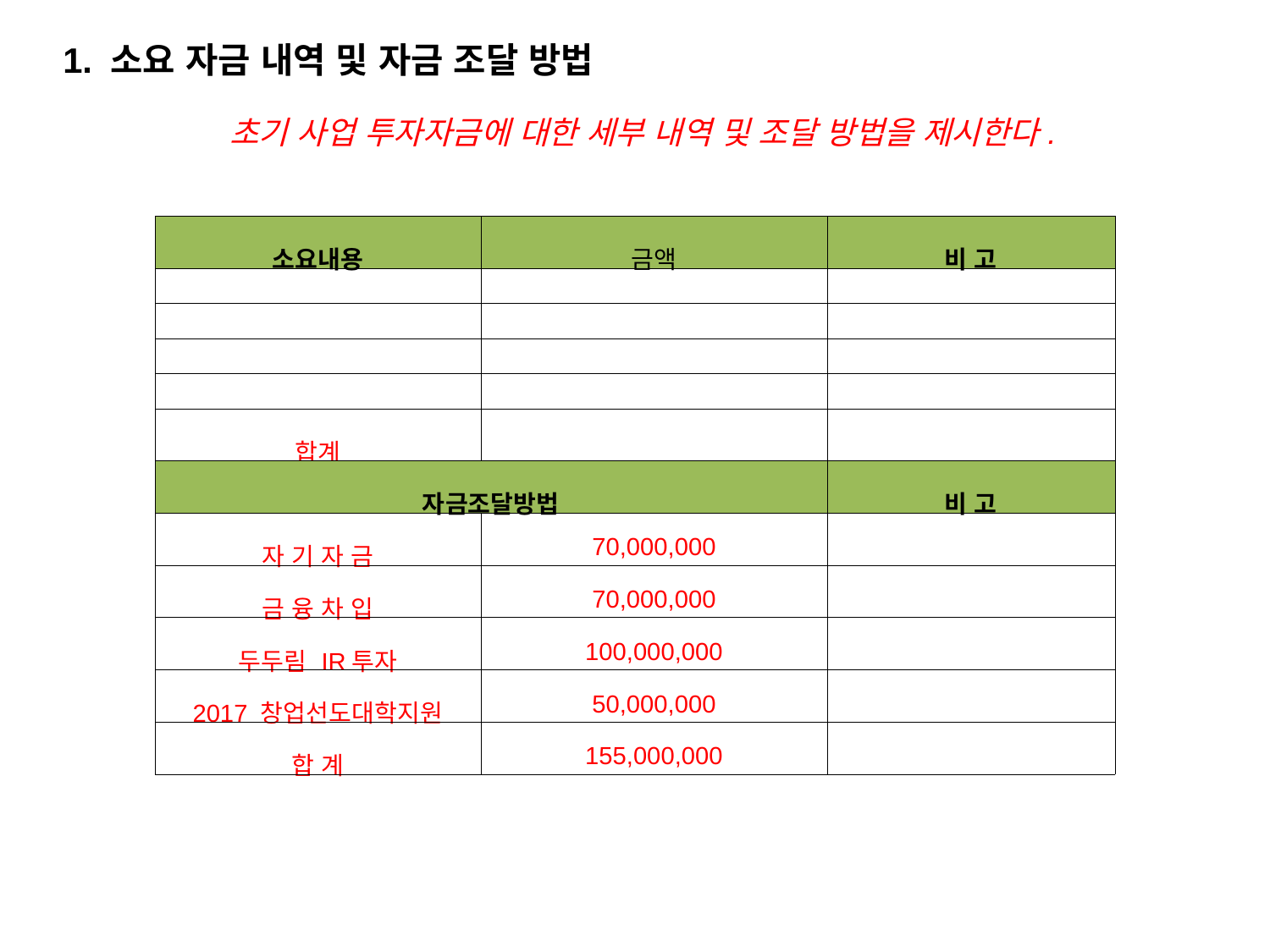

6. 사업 운영 계획
 자금 조달 및 소요 계획
1. 소요 자금 내역 및 자금 조달 방법
초기 사업 투자자금에 대한 세부 내역 및 조달 방법을 제시한다.
| 소요내용 | 금액 | 비 고 |
| --- | --- | --- |
|  |  |  |
|  |  |  |
|  |  |  |
|  |  |  |
| 합계 |  |  |
| 자금조달방법 |  | 비 고 |
| 자 기 자 금 | 70,000,000 |  |
| 금 융 차 입 | 70,000,000 |  |
| 두두림 IR투자 | 100,000,000 |  |
| 2017 창업선도대학지원 | 50,000,000 |  |
| 합 계 | 155,000,000 |  |